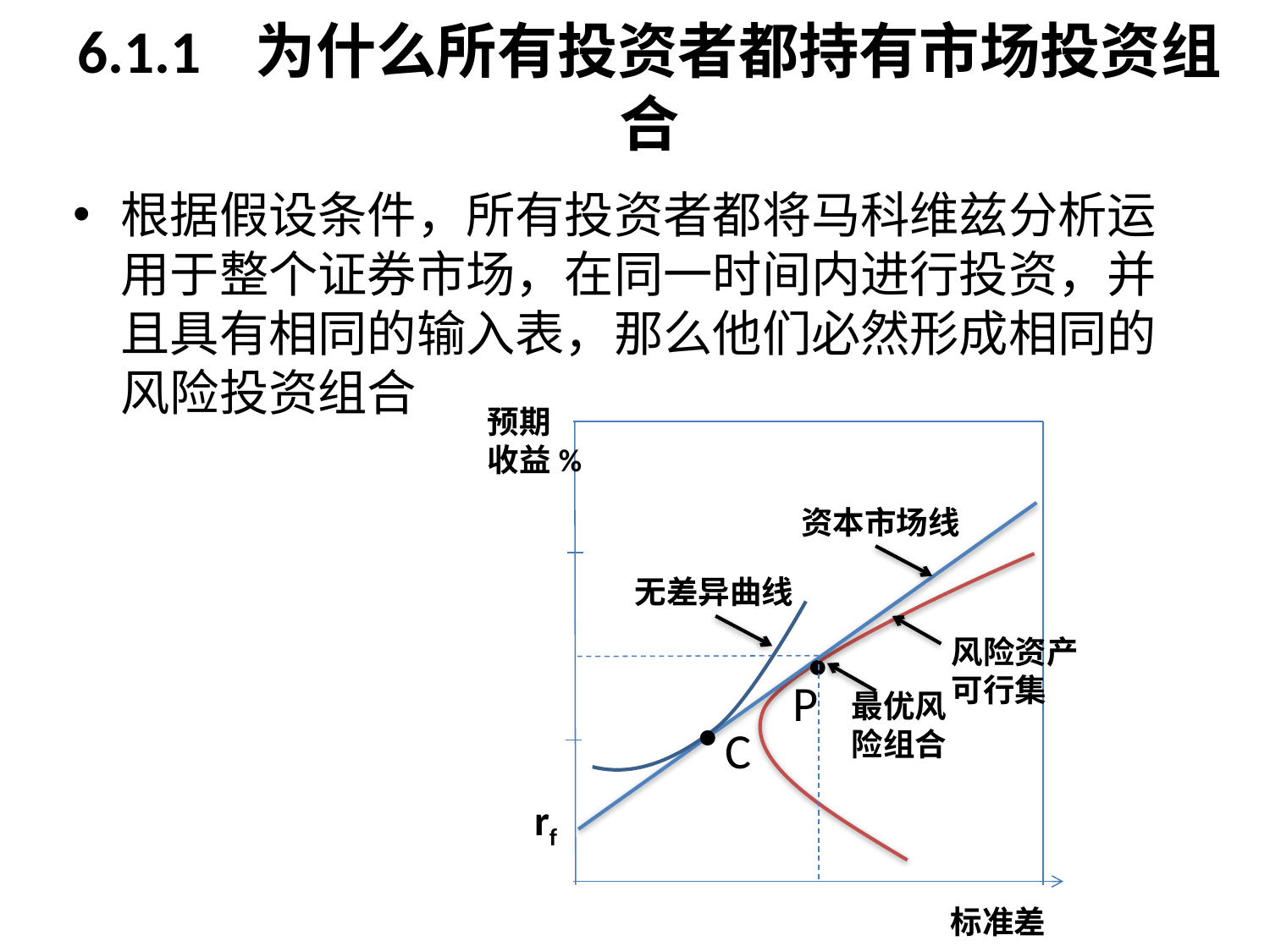

# 6.1.1   为什么所有投资者都持有市场投资组合
根据假设条件，所有投资者都将马科维兹分析运用于整个证券市场，在同一时间内进行投资，并且具有相同的输入表，那么他们必然形成相同的风险投资组合
预期
收益%
标准差
资本市场线

无差异曲线
·

风险资产
可行集
·
P
最优风
险组合
C
rf